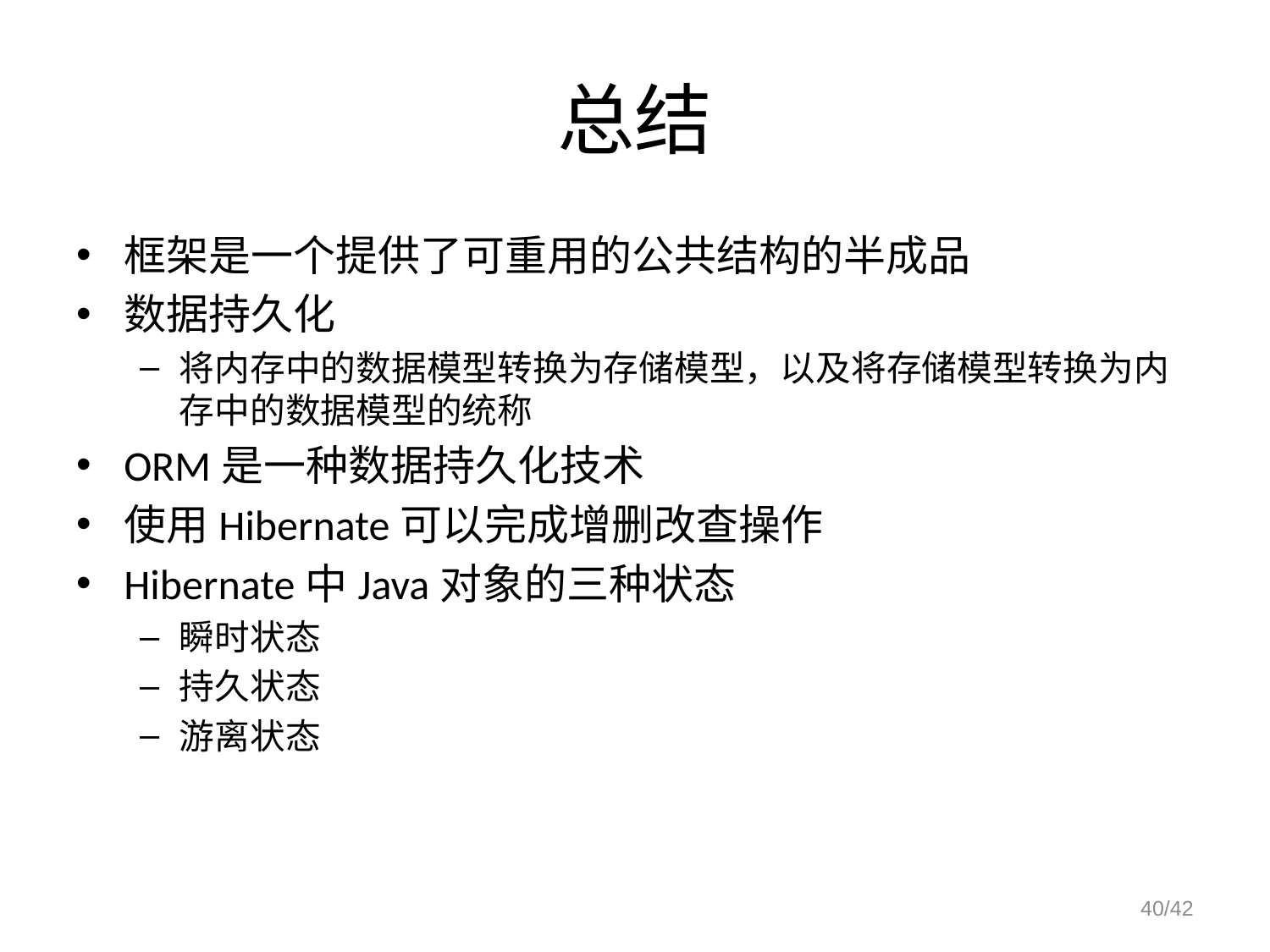

# 总结
框架是一个提供了可重用的公共结构的半成品
数据持久化
将内存中的数据模型转换为存储模型，以及将存储模型转换为内存中的数据模型的统称
ORM是一种数据持久化技术
使用Hibernate可以完成增删改查操作
Hibernate中Java对象的三种状态
瞬时状态
持久状态
游离状态

40/42